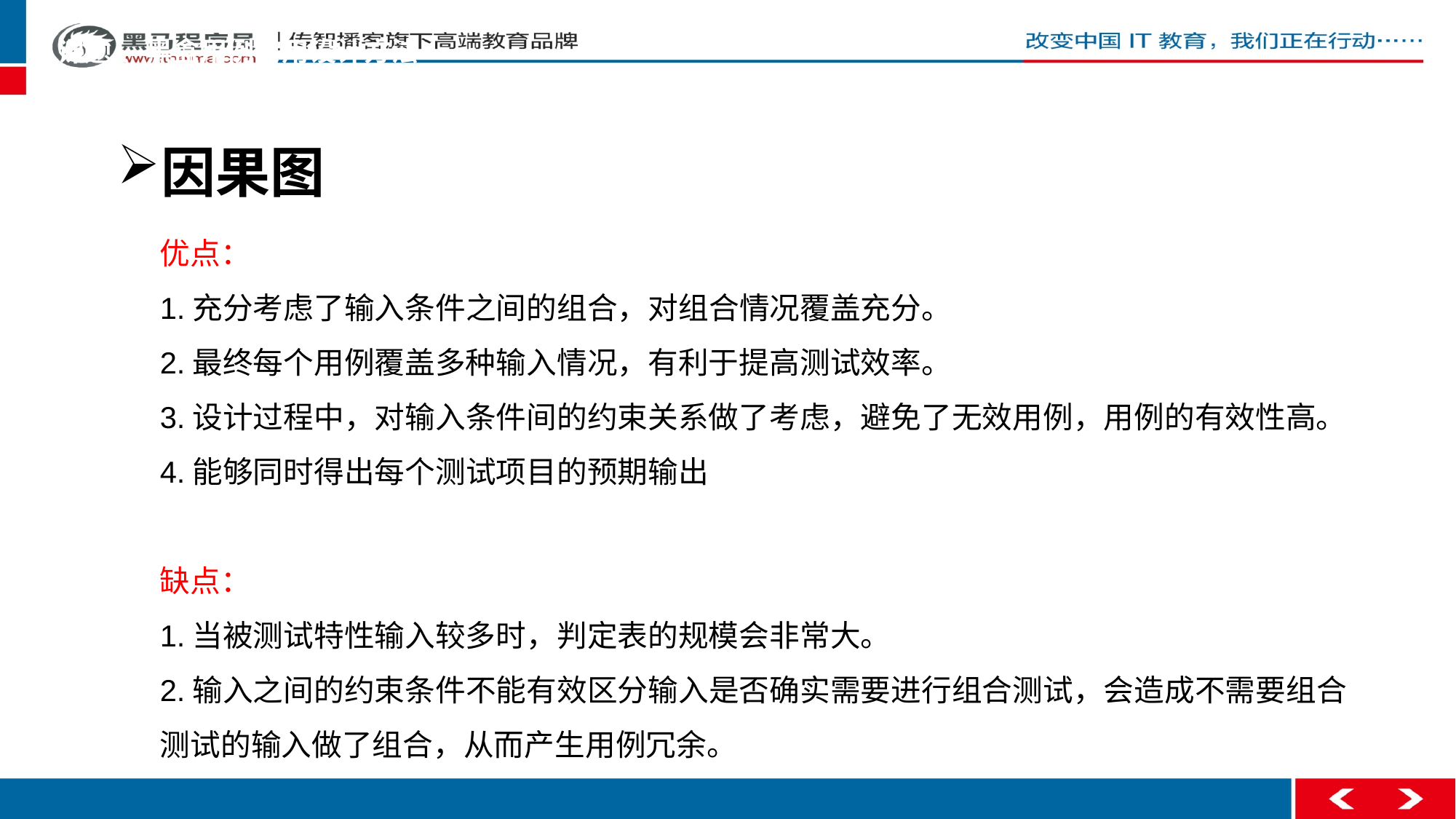

课题 、黑盒用例常用设计方法
因果图

优点：
1.充分考虑了输入条件之间的组合，对组合情况覆盖充分。
2.最终每个用例覆盖多种输入情况，有利于提高测试效率。
3.设计过程中，对输入条件间的约束关系做了考虑，避免了无效用例，用例的有效性高。
4.能够同时得出每个测试项目的预期输出

缺点：
1.当被测试特性输入较多时，判定表的规模会非常大。
2.输入之间的约束条件不能有效区分输入是否确实需要进行组合测试，会造成不需要组合测试的输入做了组合，从而产生用例冗余。